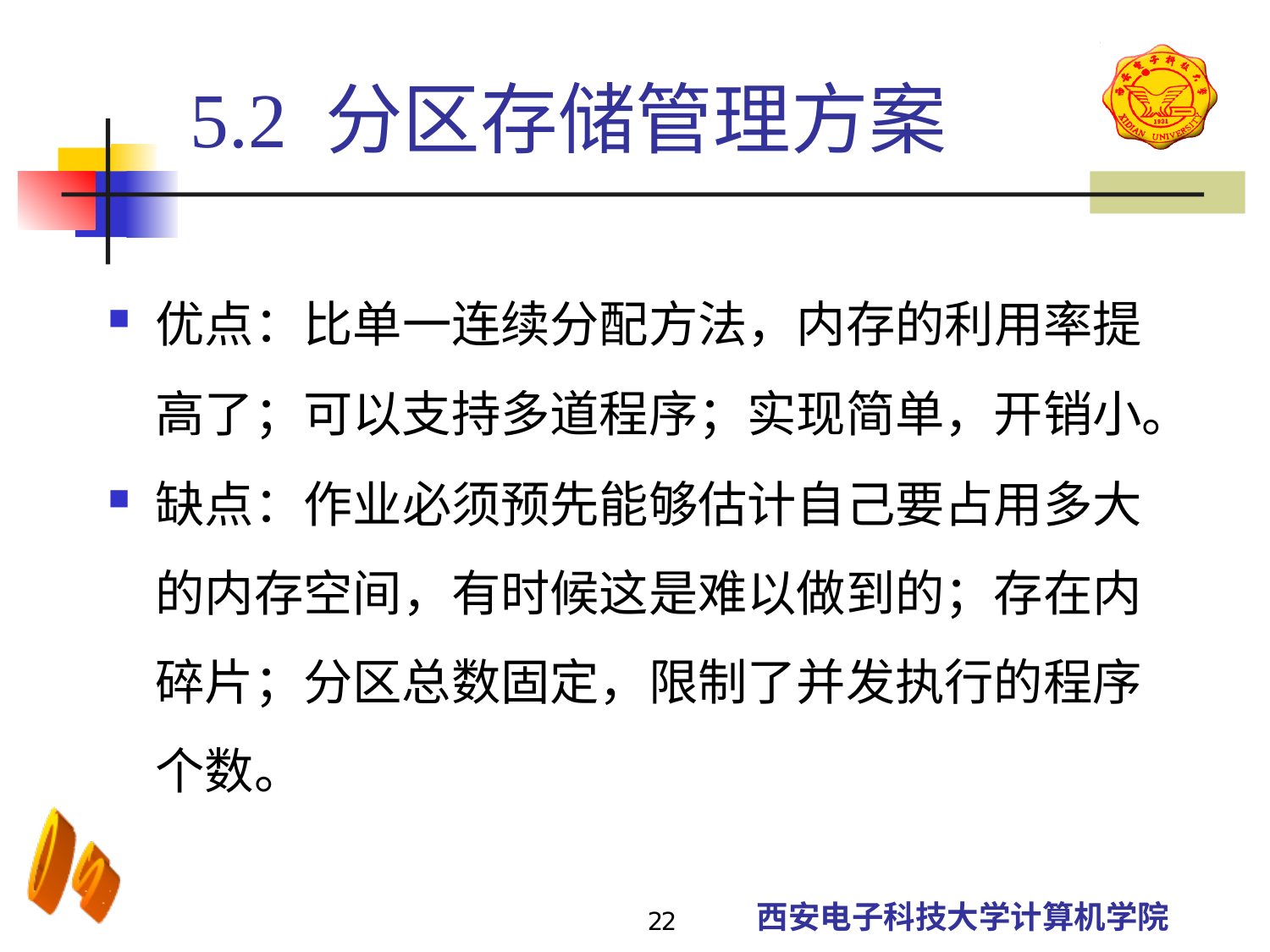

5.2 分区存储管理方案
优点：比单一连续分配方法，内存的利用率提高了；可以支持多道程序；实现简单，开销小。
缺点：作业必须预先能够估计自己要占用多大的内存空间，有时候这是难以做到的；存在内碎片；分区总数固定，限制了并发执行的程序个数。
22